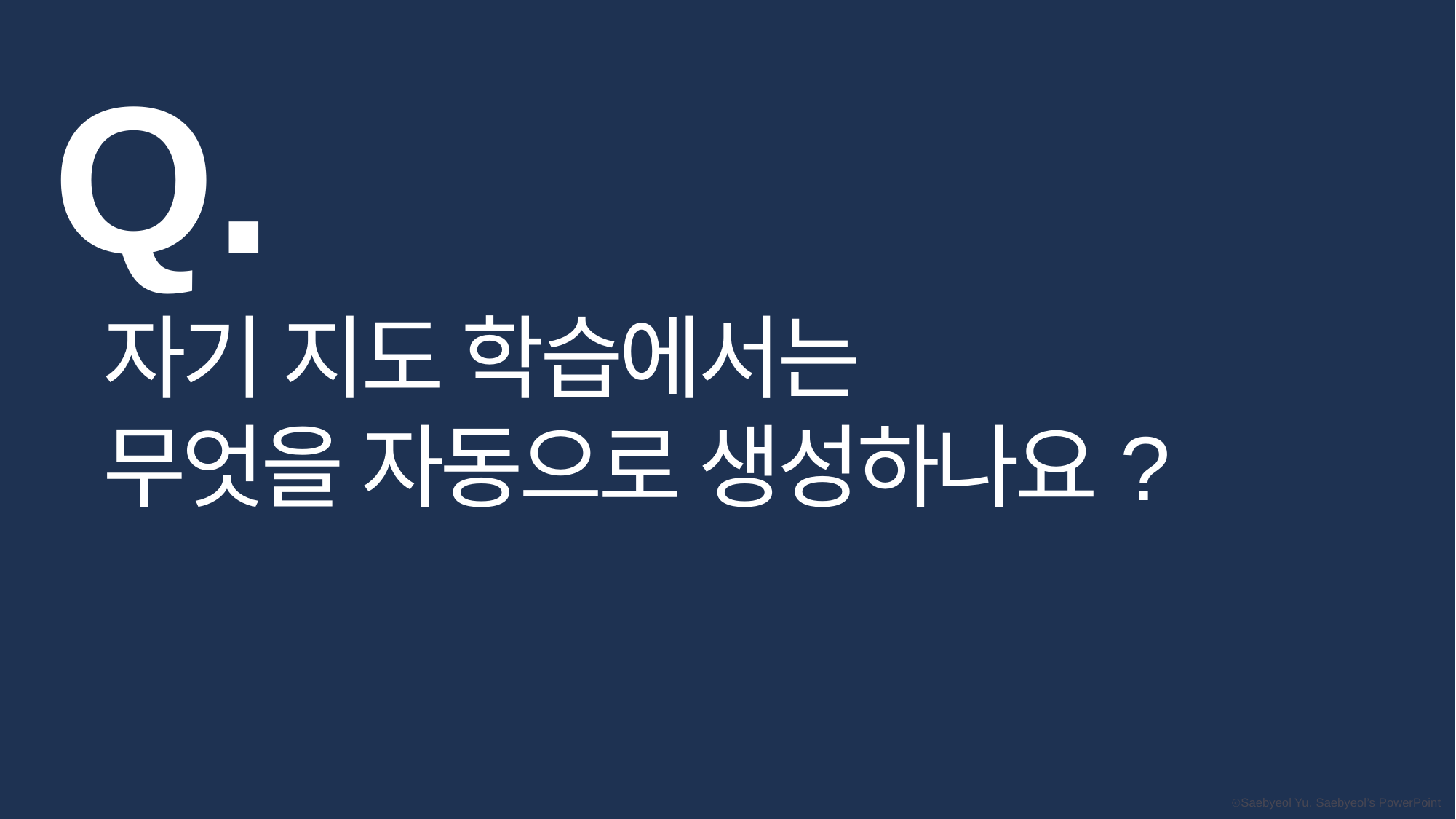

Q.
자기 지도 학습에서는
무엇을 자동으로 생성하나요?